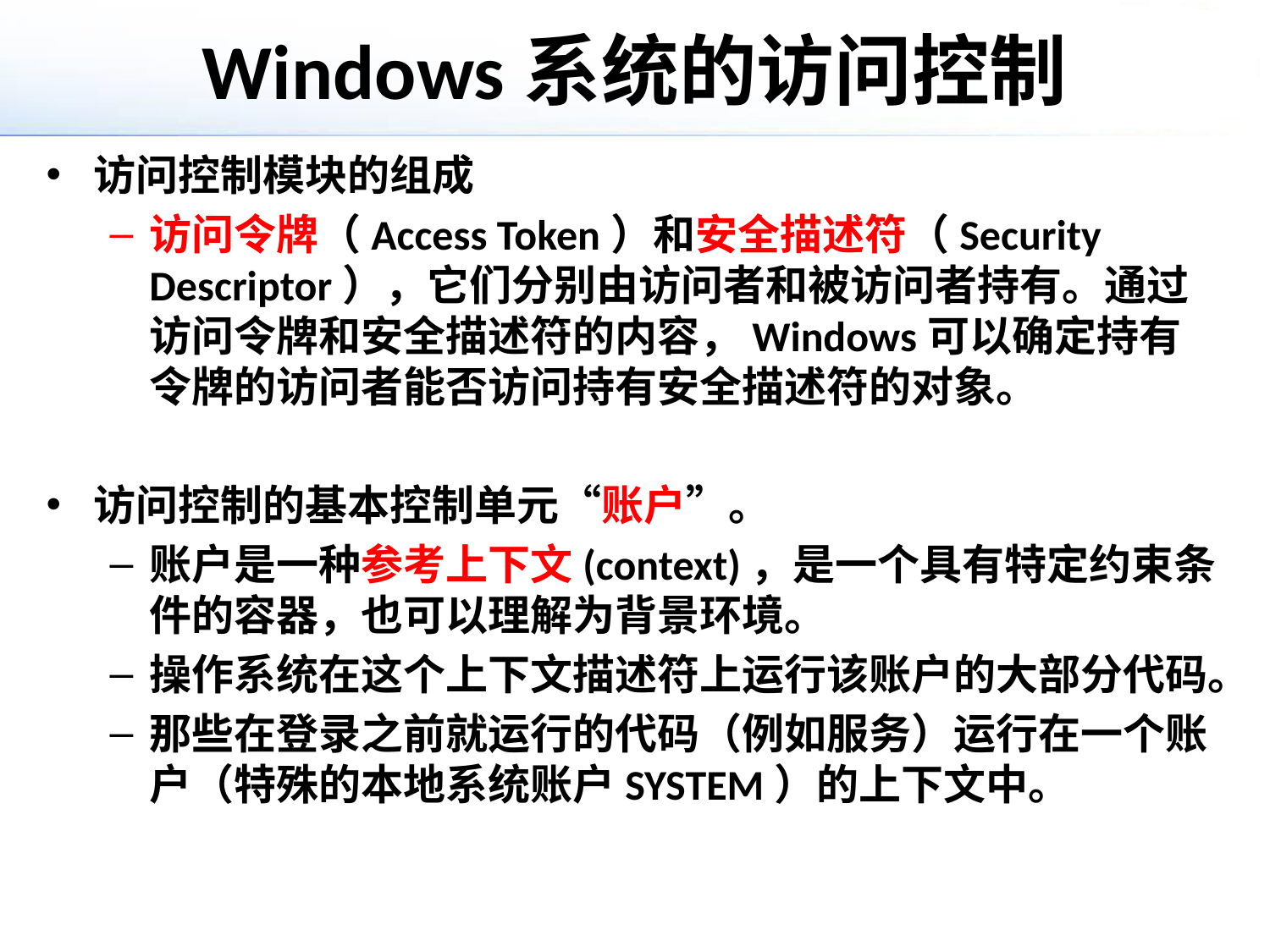

# Windows系统的访问控制
访问控制模块的组成
访问令牌（Access Token）和安全描述符（Security Descriptor），它们分别由访问者和被访问者持有。通过访问令牌和安全描述符的内容，Windows可以确定持有令牌的访问者能否访问持有安全描述符的对象。

访问控制的基本控制单元“账户”。
账户是一种参考上下文(context)，是一个具有特定约束条件的容器，也可以理解为背景环境。
操作系统在这个上下文描述符上运行该账户的大部分代码。
那些在登录之前就运行的代码（例如服务）运行在一个账户（特殊的本地系统账户SYSTEM）的上下文中。